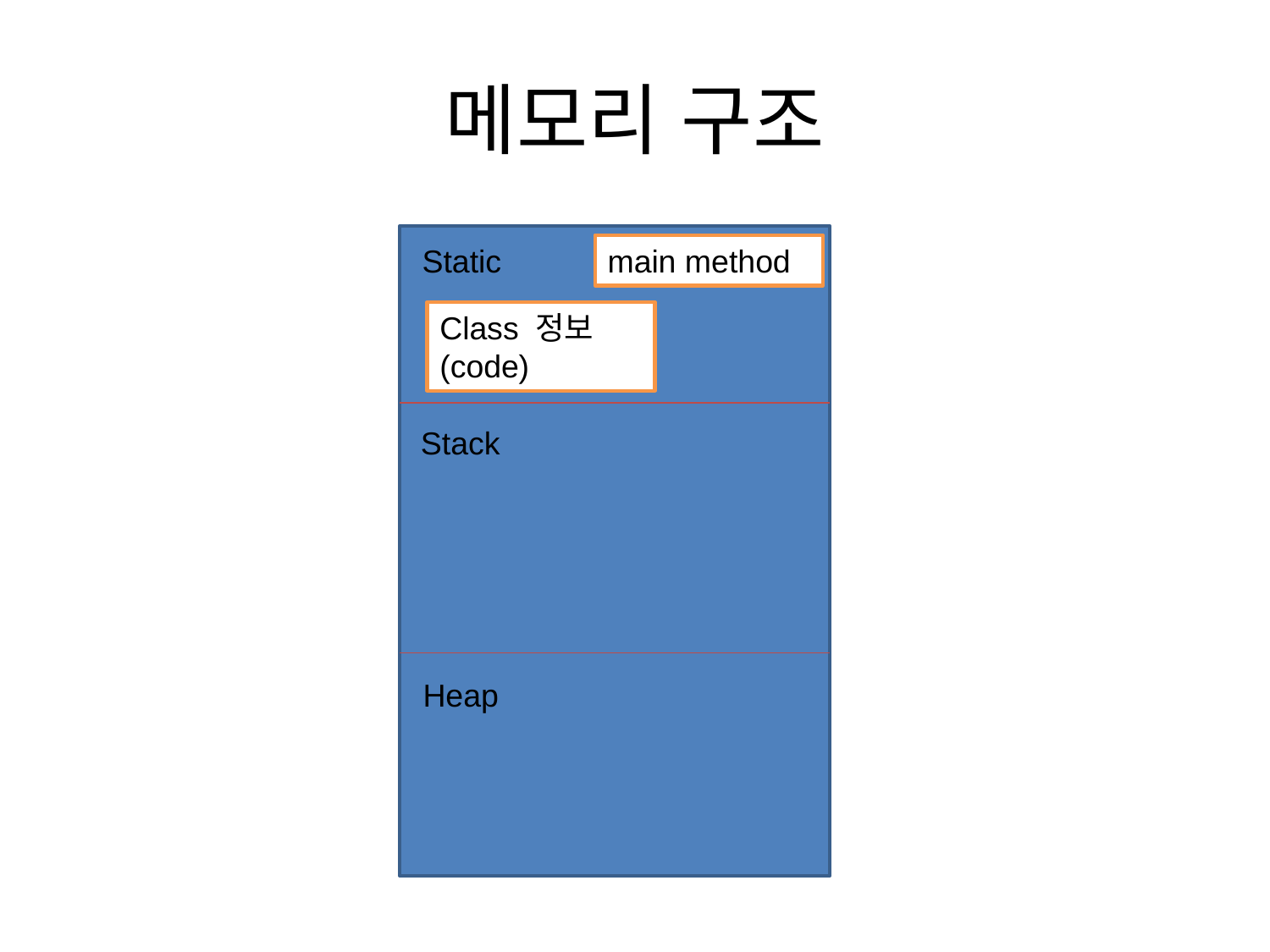

# 메모리 구조

Static
main method
Class 정보(code)
Stack
Heap